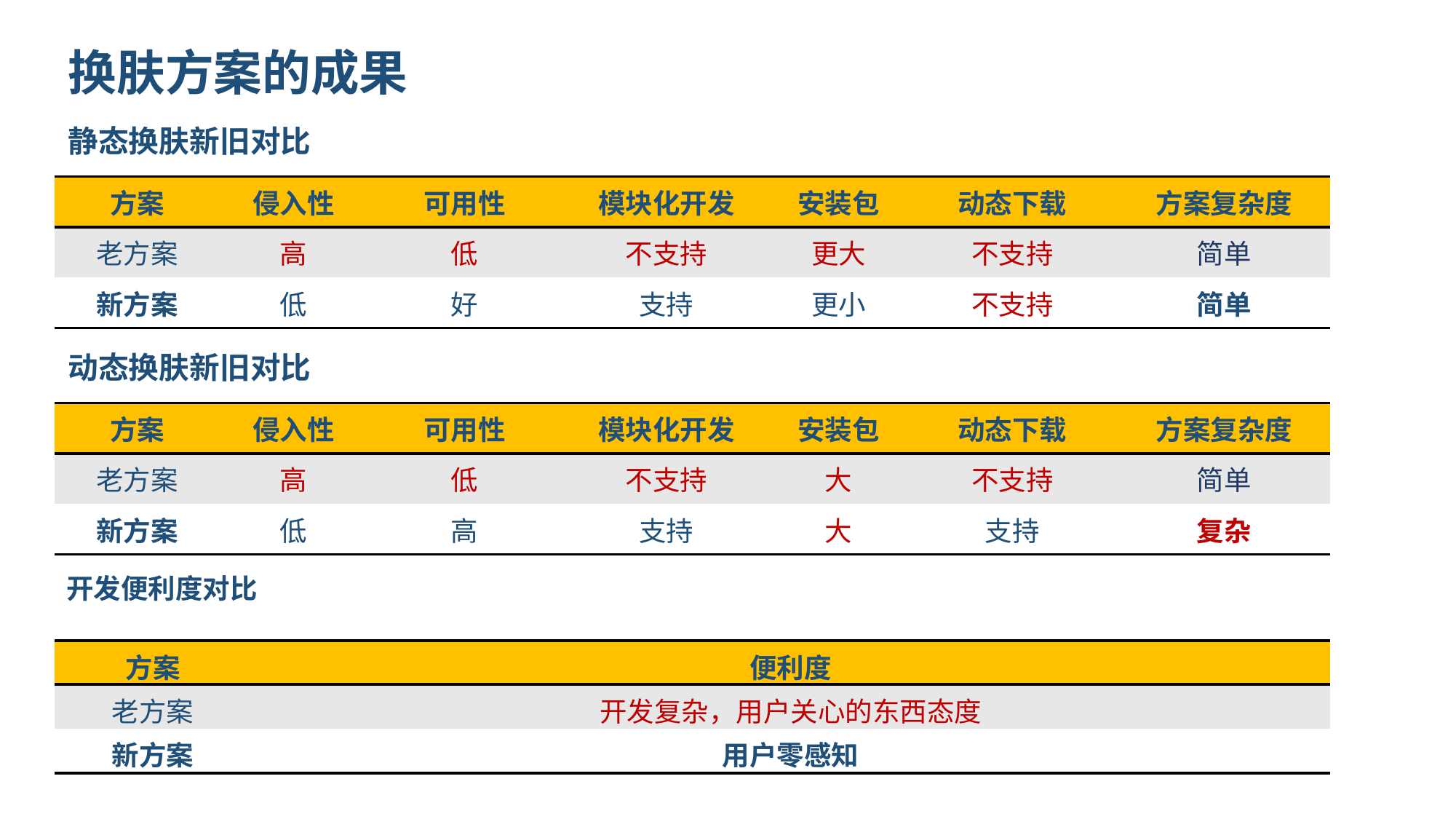

换肤方案的成果
静态换肤新旧对比
| 方案 | 侵入性 | 可用性 | 模块化开发 | 安装包 | 动态下载 | 方案复杂度 |
| --- | --- | --- | --- | --- | --- | --- |
| 老方案 | 高 | 低 | 不支持 | 更大 | 不支持 | 简单 |
| 新方案 | 低 | 好 | 支持 | 更小 | 不支持 | 简单 |
动态换肤新旧对比
| 方案 | 侵入性 | 可用性 | 模块化开发 | 安装包 | 动态下载 | 方案复杂度 |
| --- | --- | --- | --- | --- | --- | --- |
| 老方案 | 高 | 低 | 不支持 | 大 | 不支持 | 简单 |
| 新方案 | 低 | 高 | 支持 | 大 | 支持 | 复杂 |
开发便利度对比
| 方案 | 便利度 |
| --- | --- |
| 老方案 | 开发复杂，用户关心的东西态度 |
| 新方案 | 用户零感知 |